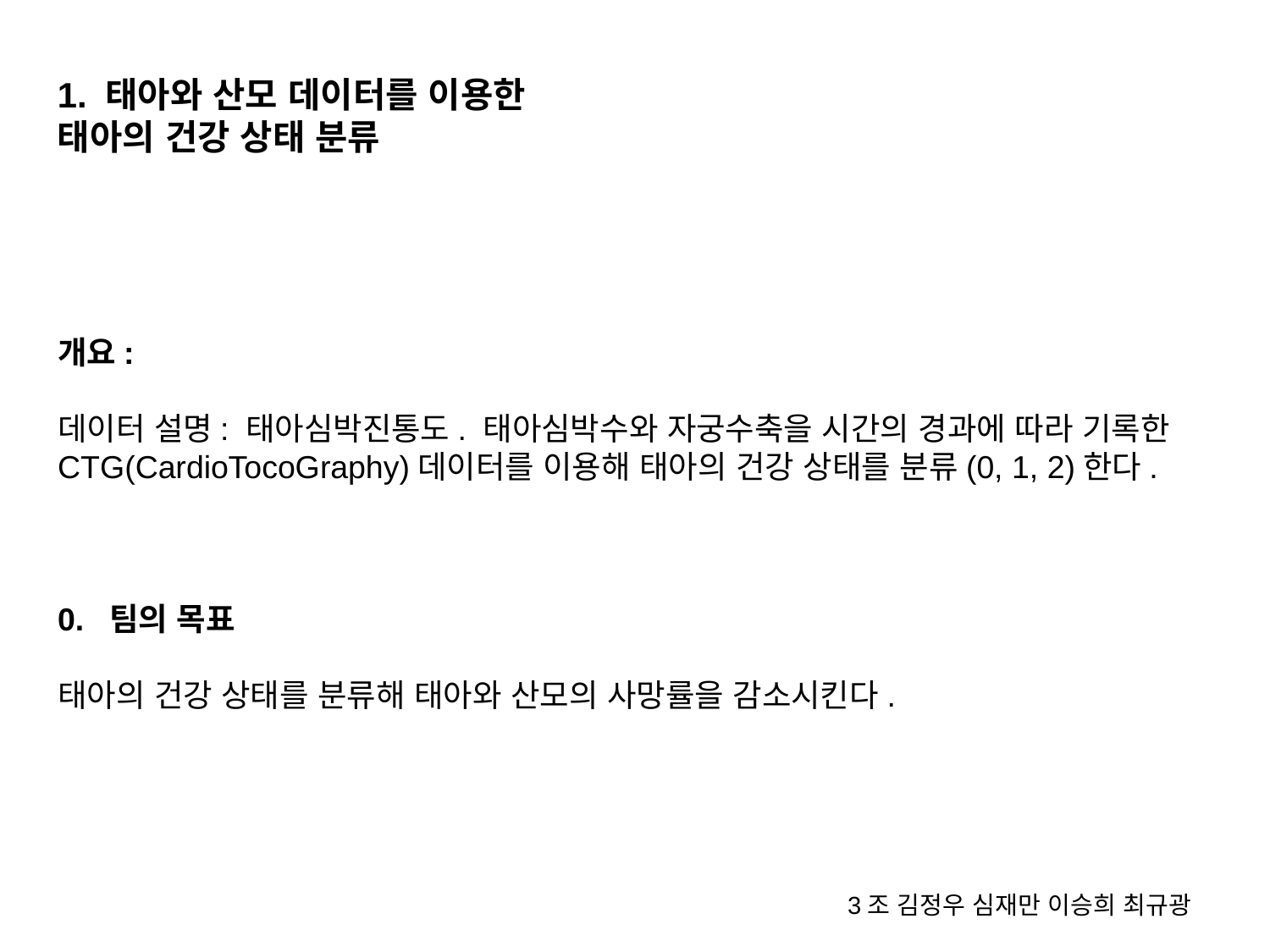

1. 태아와 산모 데이터를 이용한 태아의 건강 상태 분류
개요:

데이터 설명: 태아심박진통도. 태아심박수와 자궁수축을 시간의 경과에 따라 기록한 CTG(CardioTocoGraphy)데이터를 이용해 태아의 건강 상태를 분류(0, 1, 2)한다.

0.  팀의 목표

태아의 건강 상태를 분류해 태아와 산모의 사망률을 감소시킨다.

3조 김정우 심재만 이승희 최규광